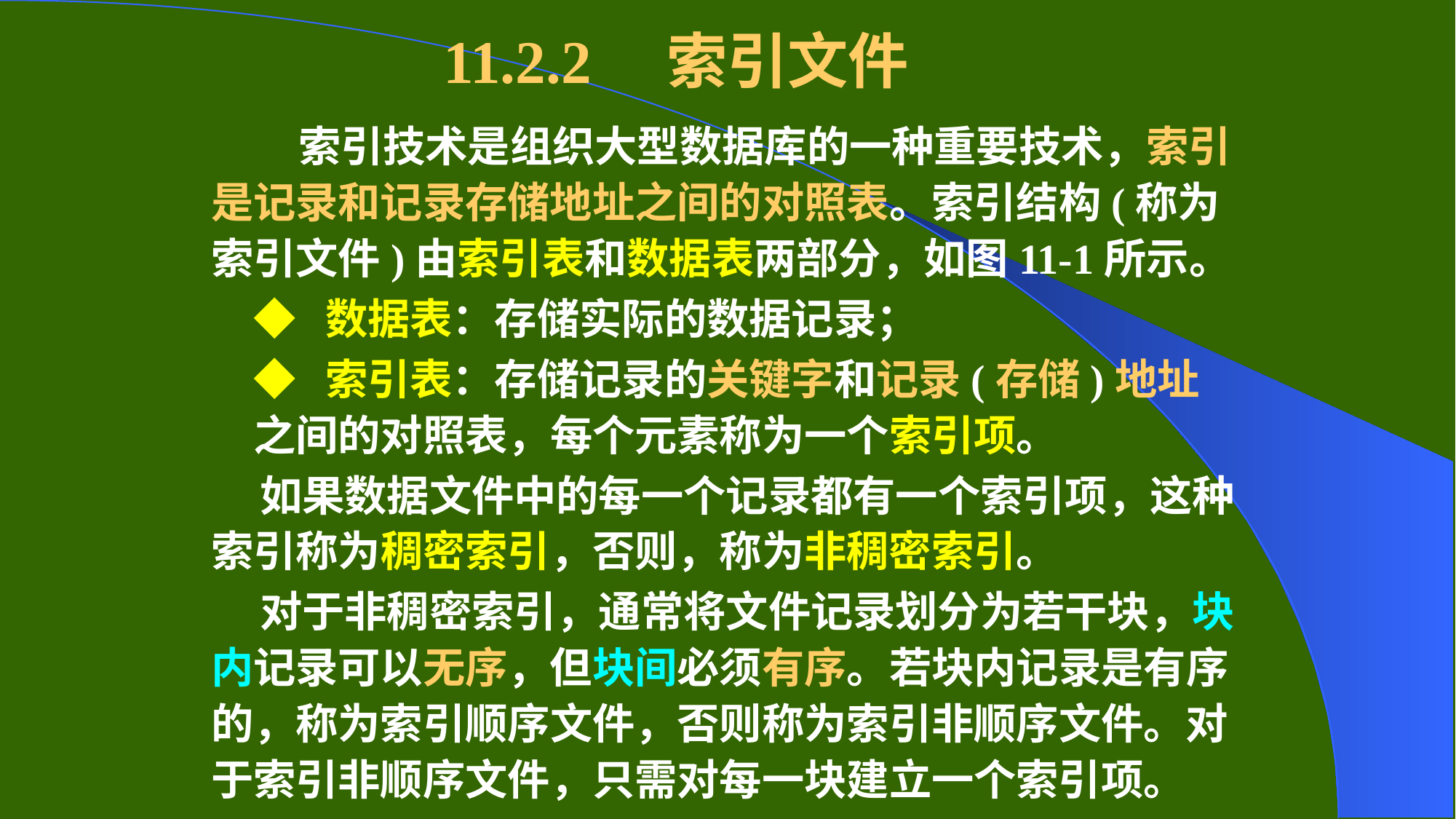

# 11.2.2    索引文件
        索引技术是组织大型数据库的一种重要技术，索引是记录和记录存储地址之间的对照表。索引结构(称为索引文件)由索引表和数据表两部分，如图11-1所示。
◆  数据表：存储实际的数据记录；
◆  索引表：存储记录的关键字和记录(存储)地址之间的对照表，每个元素称为一个索引项。
    如果数据文件中的每一个记录都有一个索引项，这种索引称为稠密索引，否则，称为非稠密索引。
    对于非稠密索引，通常将文件记录划分为若干块，块内记录可以无序，但块间必须有序。若块内记录是有序的，称为索引顺序文件，否则称为索引非顺序文件。对于索引非顺序文件，只需对每一块建立一个索引项。